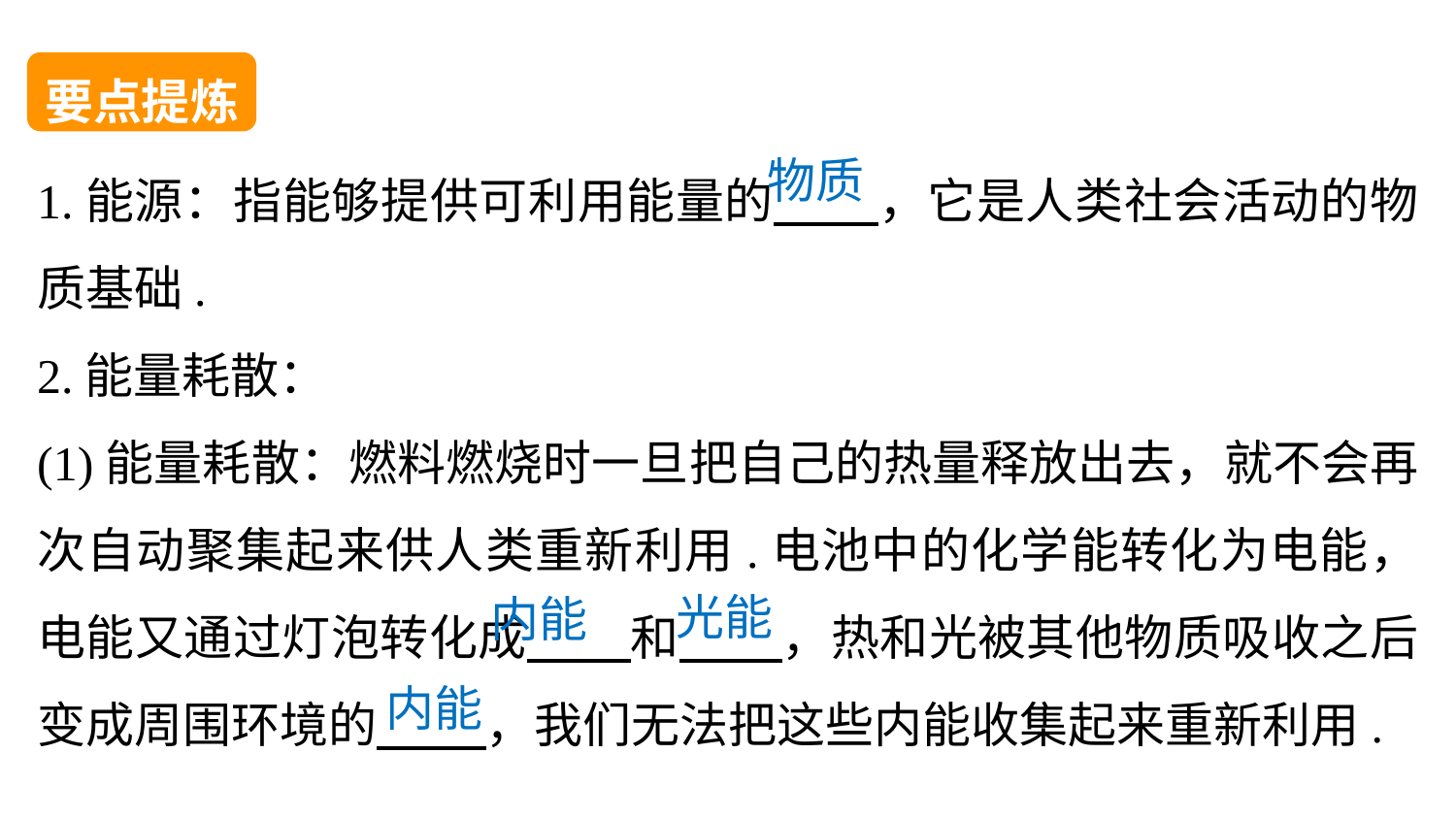

要点提炼
1.能源：指能够提供可利用能量的         ，它是人类社会活动的物质基础.
2.能量耗散：
(1)能量耗散：燃料燃烧时一旦把自己的热量释放出去，就不会再次自动聚集起来供人类重新利用.电池中的化学能转化为电能，电能又通过灯泡转化成         和         ，热和光被其他物质吸收之后变成周围环境的          ，我们无法把这些内能收集起来重新利用.
物质
光能
内能
内能